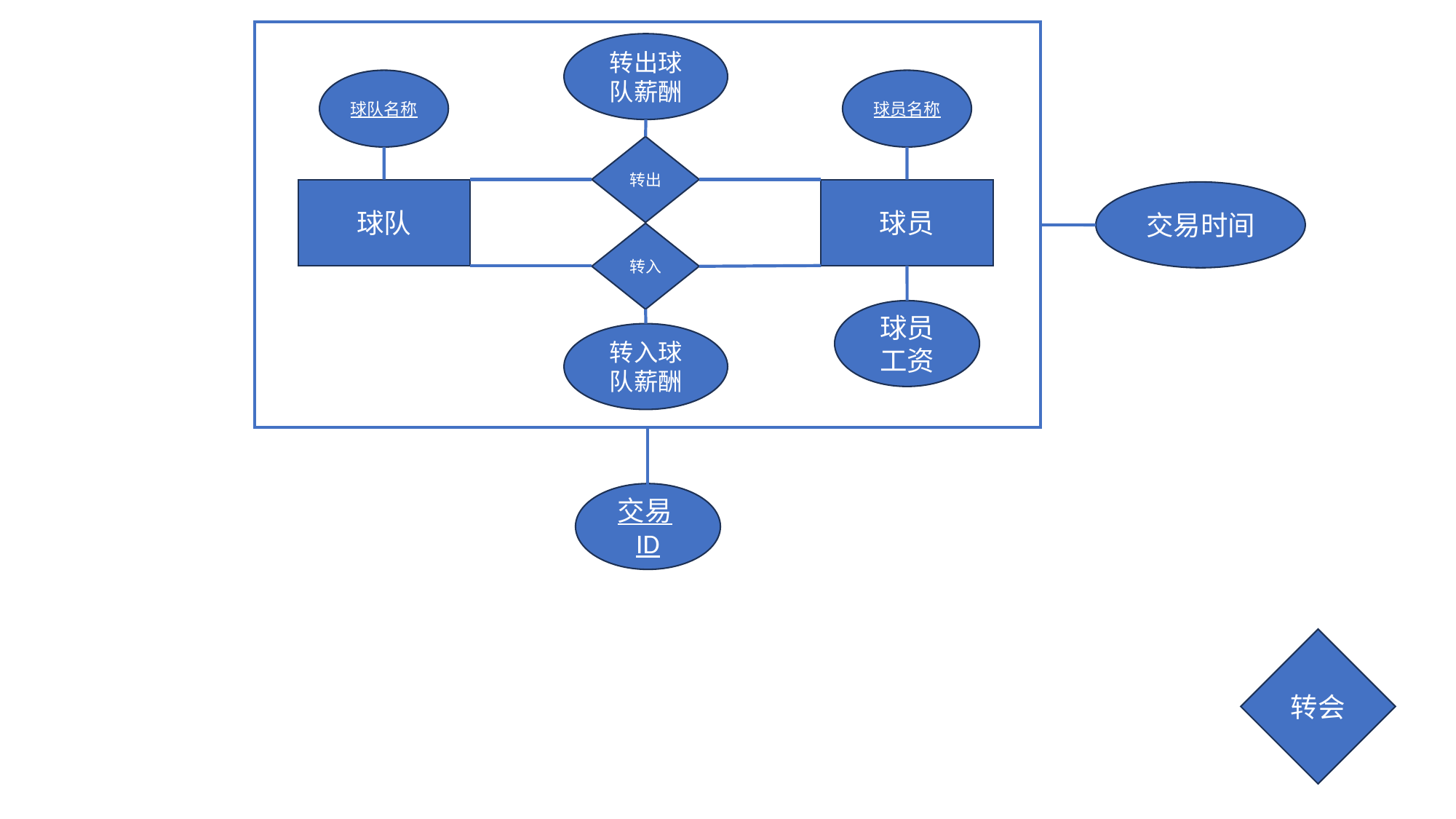

转出球队薪酬
球队名称
球员名称
转出
球队
球员
交易时间
转入
球员工资
转入球队薪酬
交易ID
转会